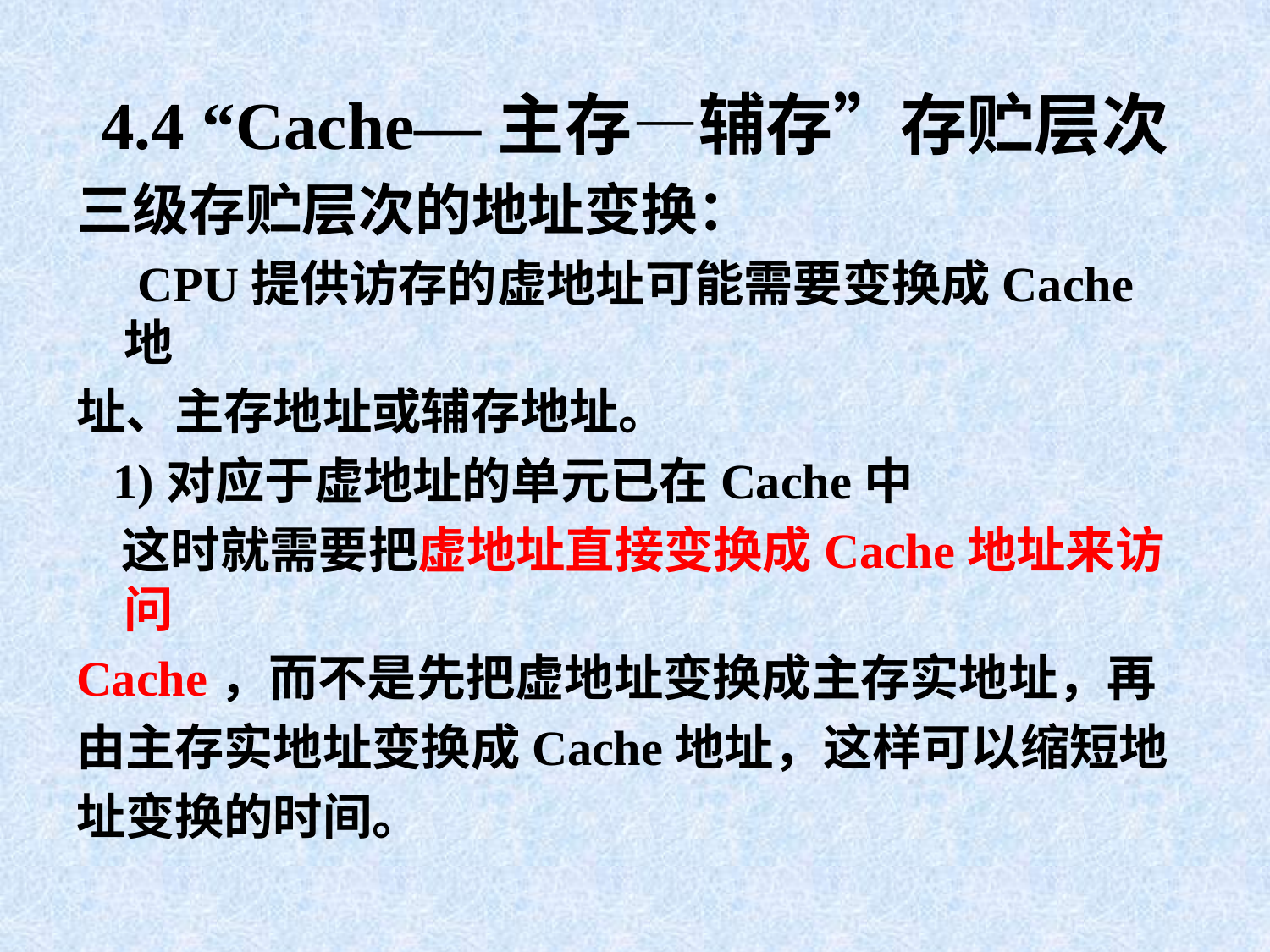

4.4 “Cache—主存—辅存”存贮层次
三级存贮层次的地址变换：
     CPU提供访存的虚地址可能需要变换成Cache地
址、主存地址或辅存地址。
   1)对应于虚地址的单元已在Cache中
   这时就需要把虚地址直接变换成Cache地址来访问
Cache，而不是先把虚地址变换成主存实地址，再
由主存实地址变换成Cache地址，这样可以缩短地
址变换的时间。